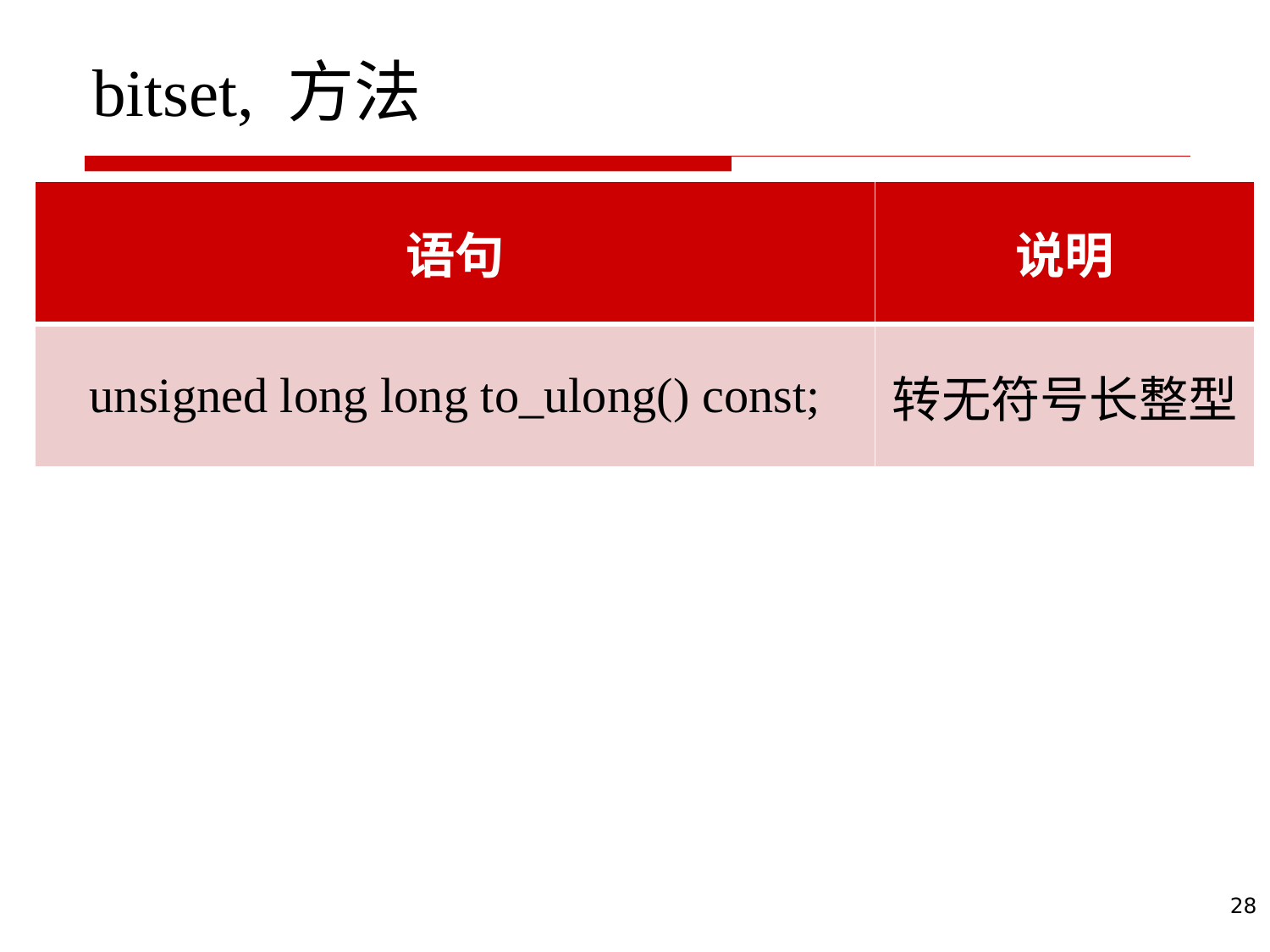

# bitset, 方法
| 语句 | 说明 |
| --- | --- |
| unsigned long long to\_ulong() const; | 转无符号长整型 |

28